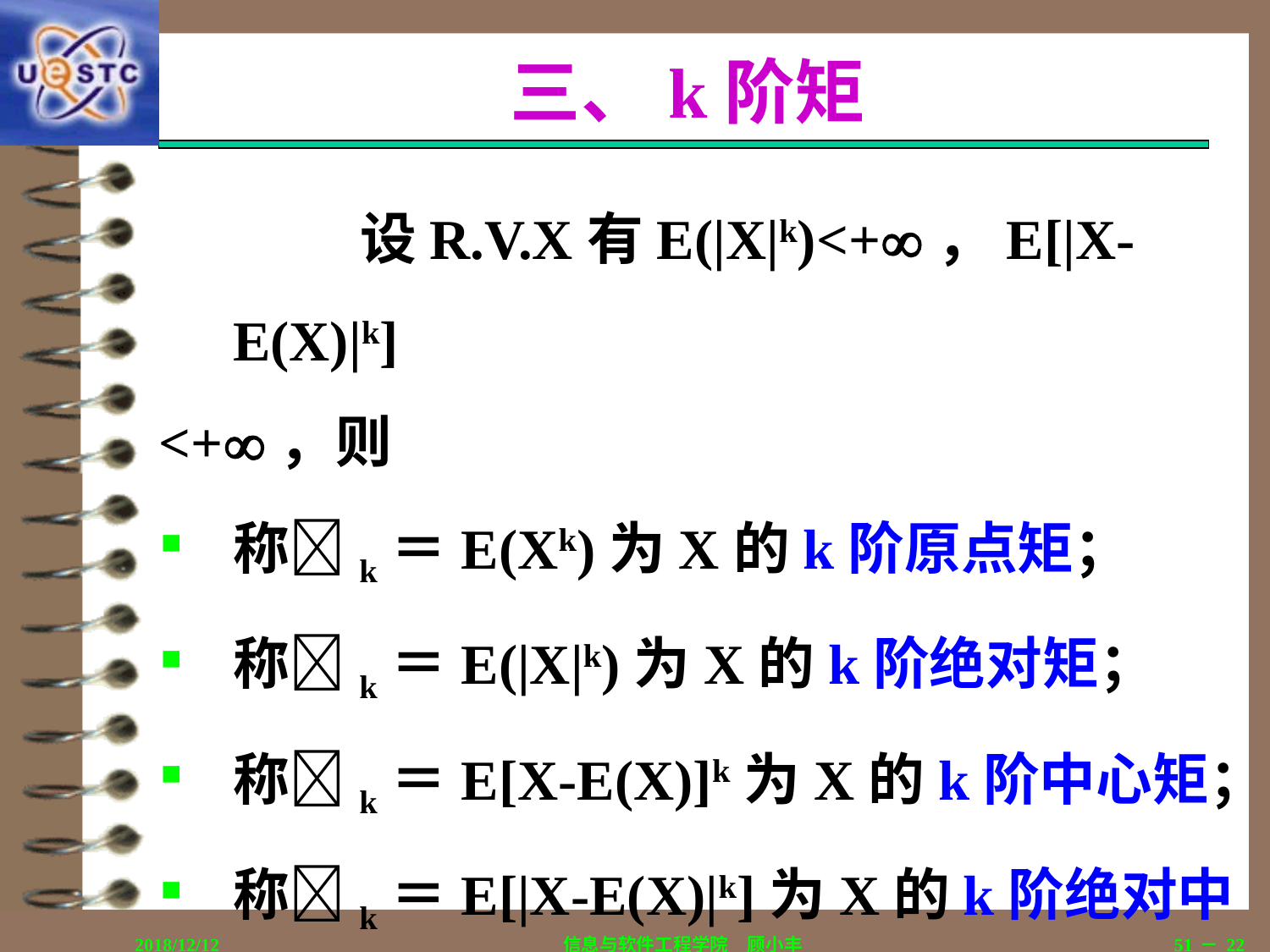

# 三、k阶矩
		设R.V.X有E(|X|k)<+∞，E[|X-E(X)|k]
<+∞，则
称γk＝E(Xk)为X的k阶原点矩；
称αk＝E(|X|k)为X的k阶绝对矩；
称μk＝E[X-E(X)]k为X的k阶中心矩；
称βk＝E[|X-E(X)|k]为X的k阶绝对中心矩。
2018/12/12
信息与软件工程学院　顾小丰
51－22